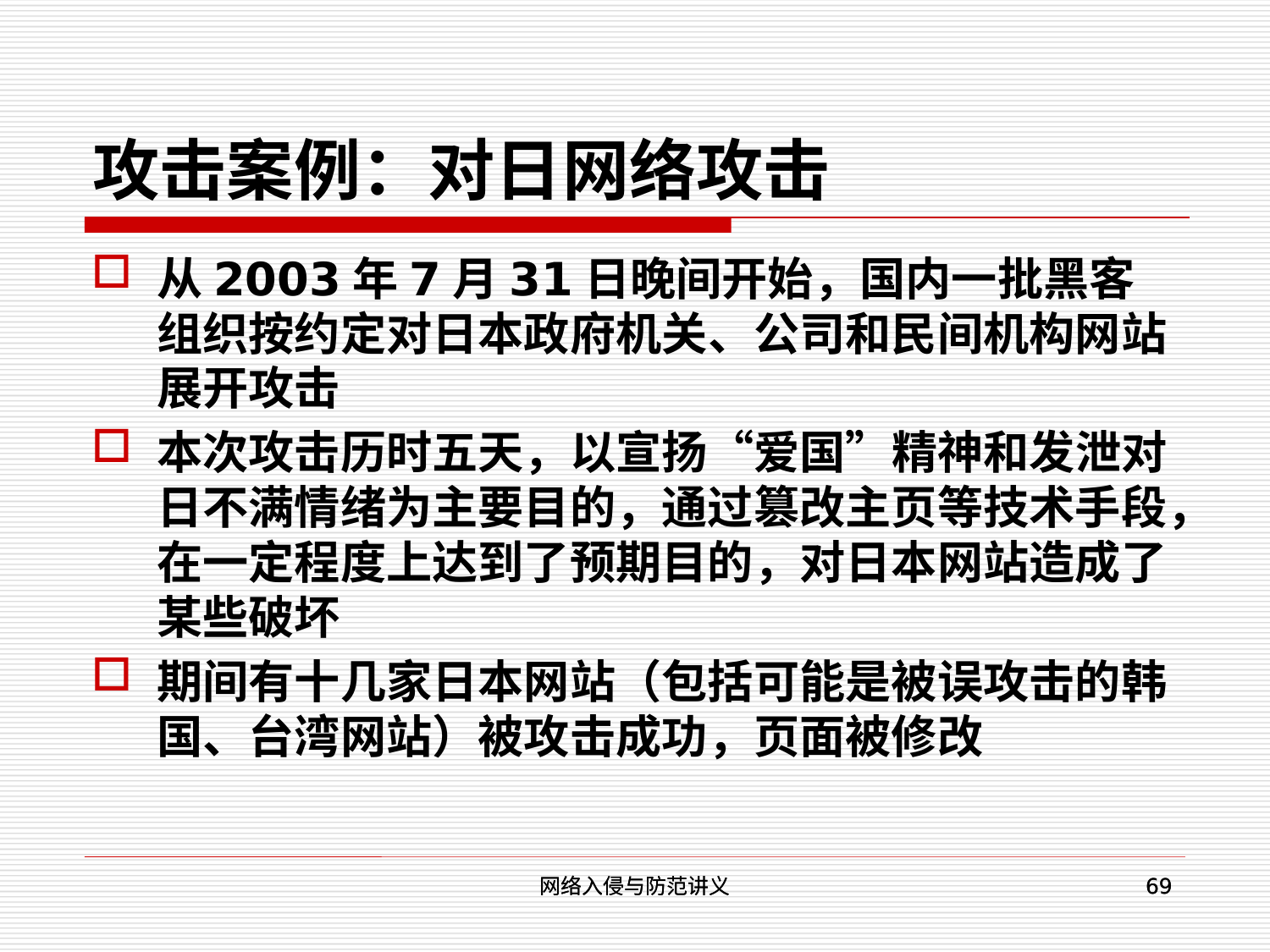

从2003年7月31日晚间开始，国内一批黑客组织按约定对日本政府机关、公司和民间机构网站展开攻击
本次攻击历时五天，以宣扬“爱国”精神和发泄对日不满情绪为主要目的，通过篡改主页等技术手段，在一定程度上达到了预期目的，对日本网站造成了某些破坏
期间有十几家日本网站（包括可能是被误攻击的韩国、台湾网站）被攻击成功，页面被修改
攻击案例：对日网络攻击

网络入侵与防范讲义
网络入侵与防范讲义
69
69